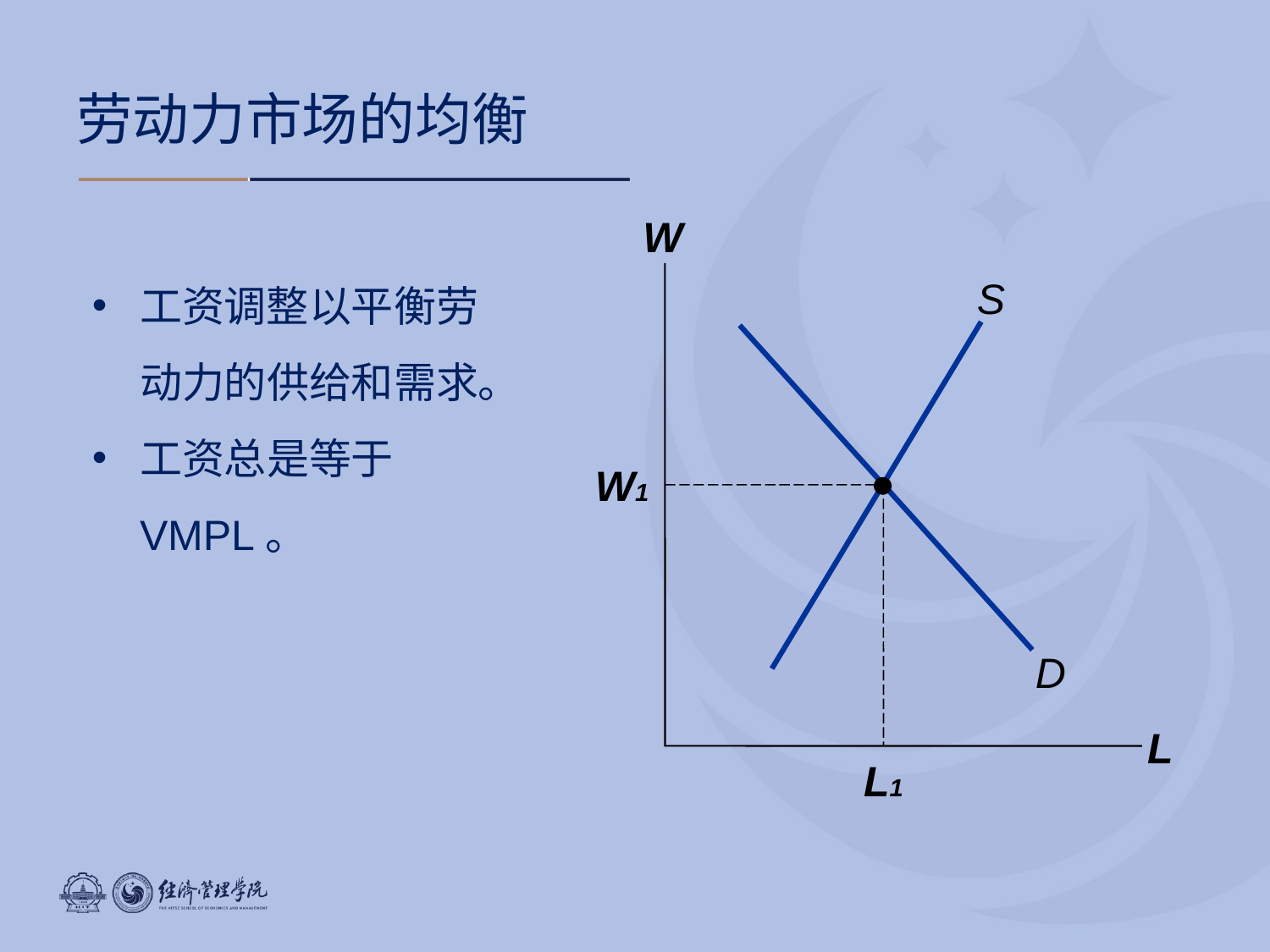

# 劳动力市场的均衡
W

L
S

D
W1

L1
工资调整以平衡劳动力的供给和需求。
工资总是等于VMPL。